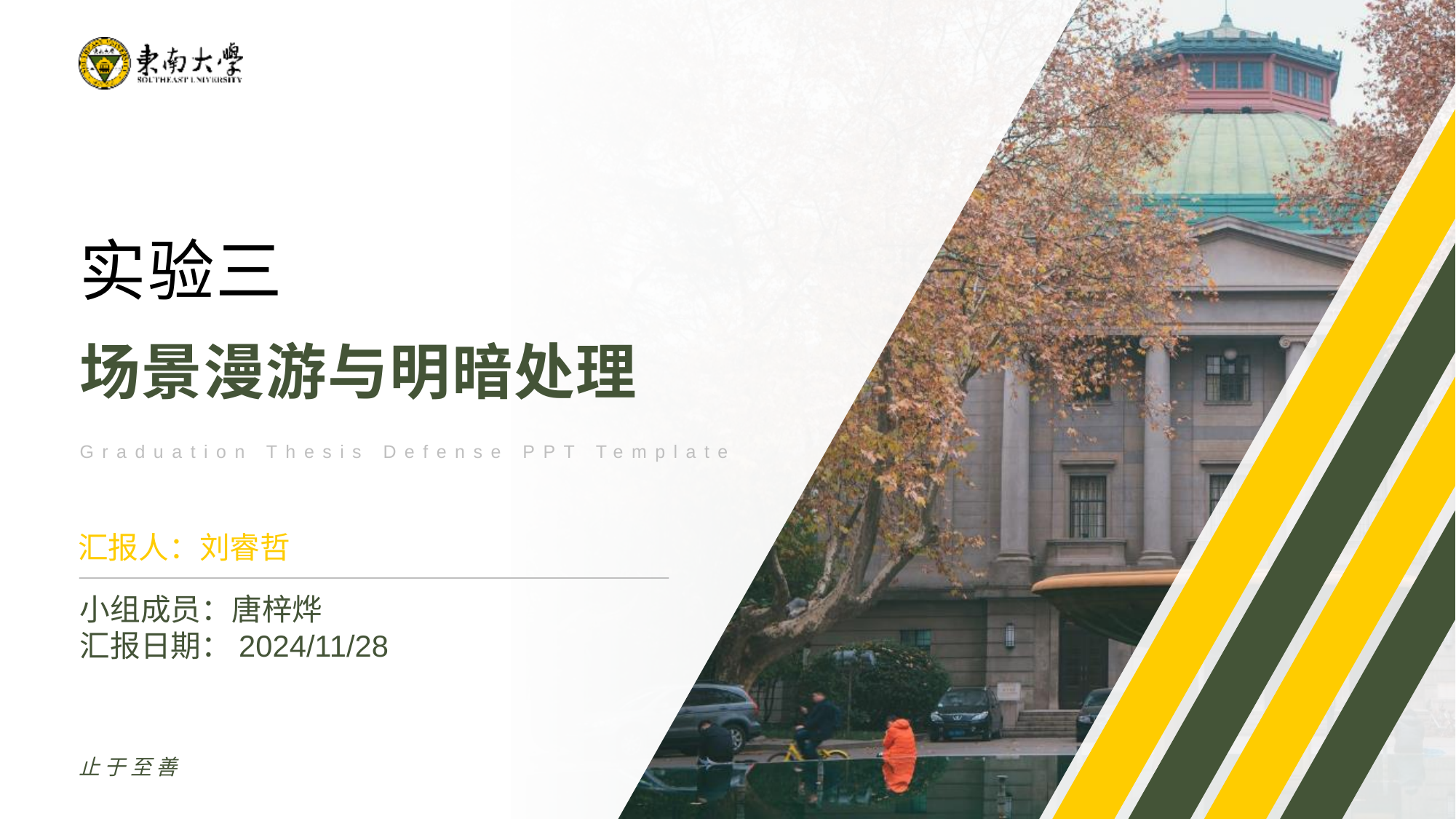

实验三
场景漫游与明暗处理
Graduation Thesis Defense PPT Template
汇报人：刘睿哲

小组成员：唐梓烨
汇报日期：2024/11/28
止于至善